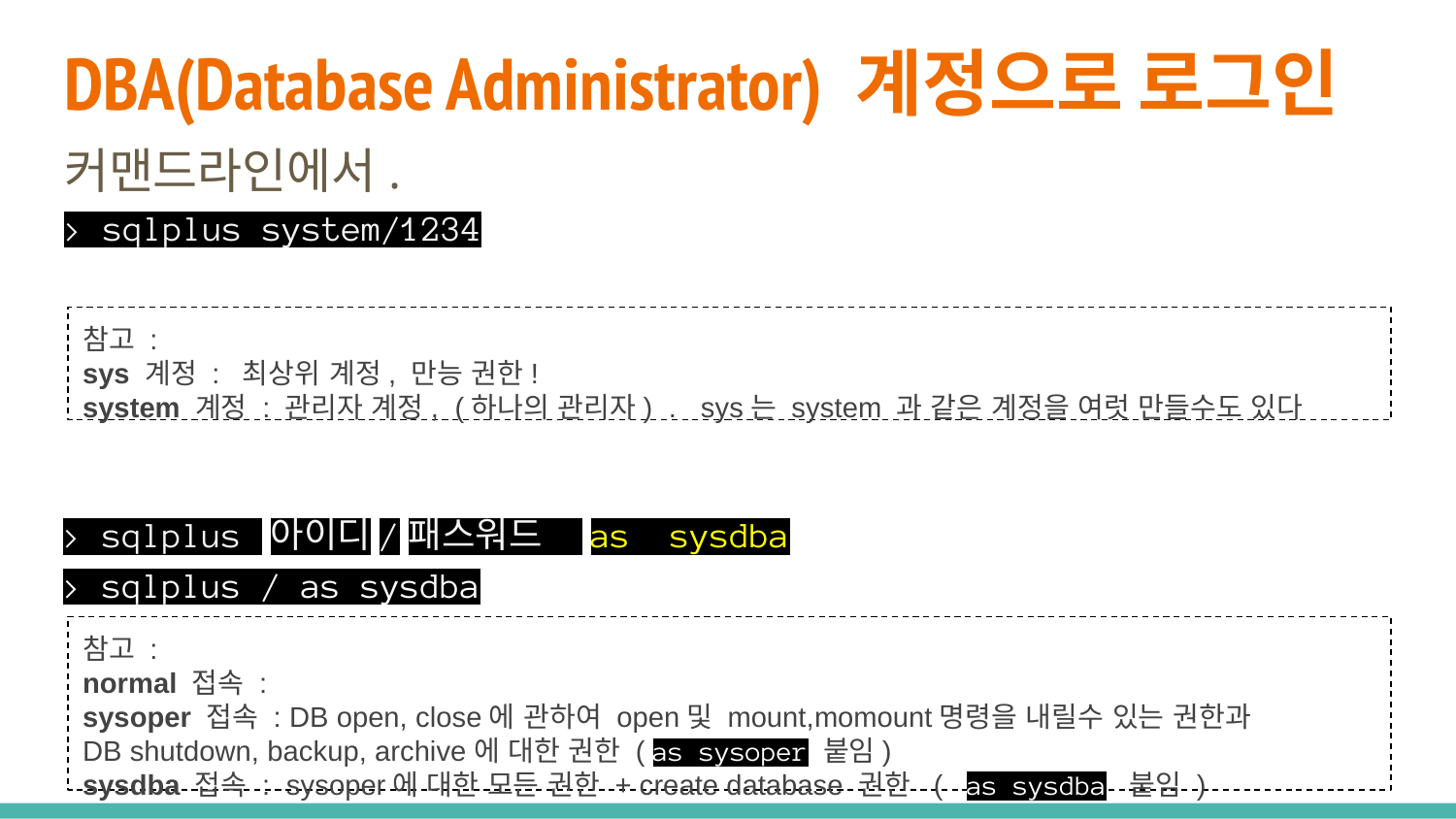

# DBA(Database Administrator) 계정으로 로그인
커맨드라인에서.
> sqlplus system/1234
참고 :
sys 계정 :  최상위 계정, 만능 권한!
system 계정 : 관리자 계정,  (하나의 관리자)  .   sys는 system 과 같은 계정을 여럿 만들수도 있다
> sqlplus 아이디/패스워드  as  sysdba
> sqlplus / as sysdba
참고 :
normal 접속 :
sysoper 접속 : DB open, close에 관하여 open및 mount,momount명령을 내릴수 있는 권한과
DB shutdown, backup, archive에 대한 권한 ( as sysoper 붙임)
sysdba 접속 :  sysoper에 대한 모든 권한 + create database 권한  (   as sysdba  붙임 )